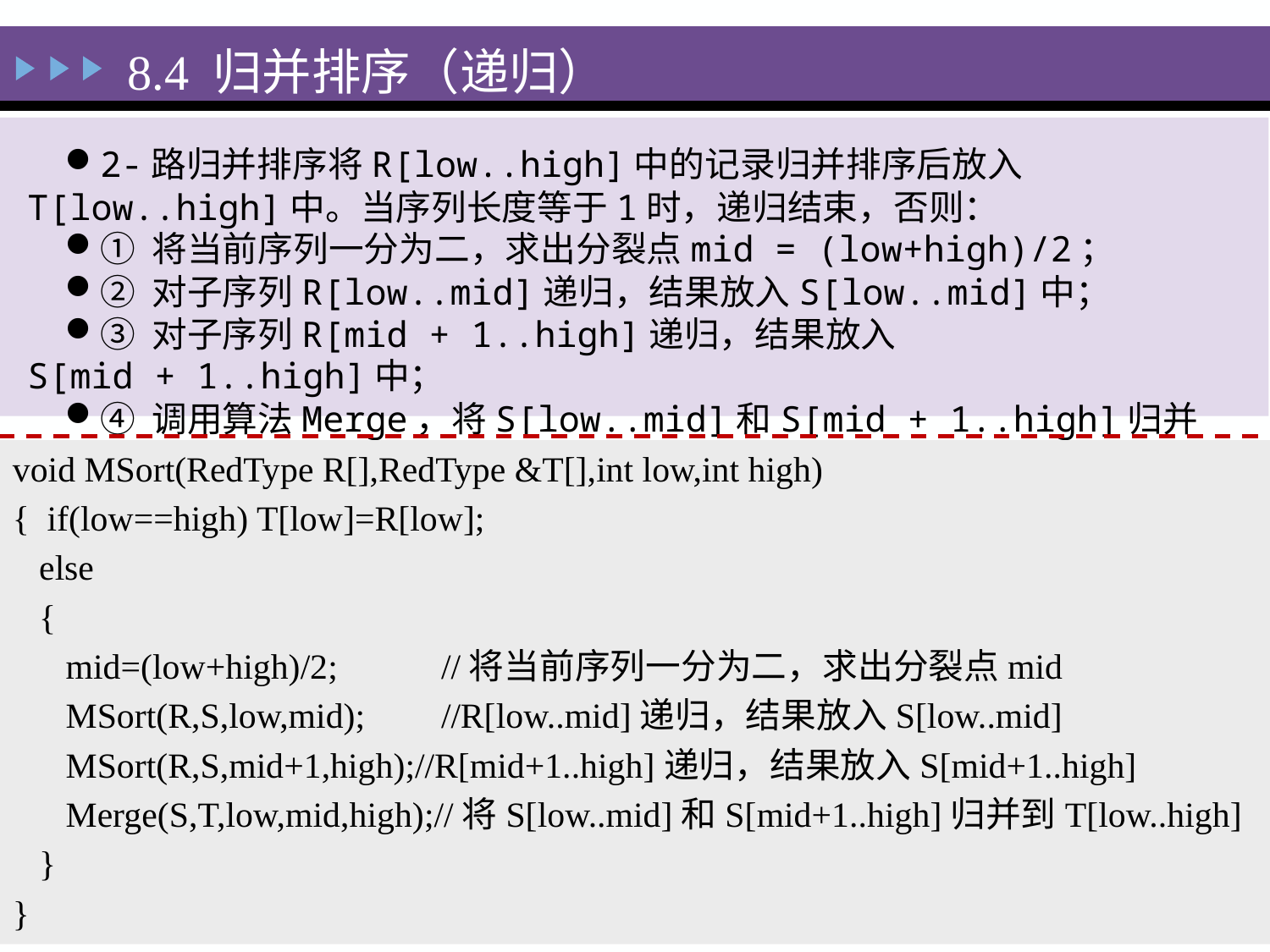

8.4 归并排序（递归）

2-路归并排序将R[low..high]中的记录归并排序后放入T[low..high]中。当序列长度等于1时，递归结束，否则：
① 将当前序列一分为二，求出分裂点mid = (low+high)/2；
② 对子序列R[low..mid]递归，结果放入S[low..mid]中；
③ 对子序列R[mid + 1..high]递归，结果放入S[mid + 1..high]中；
④ 调用算法Merge，将S[low..mid]和S[mid + 1..high]归并T[low..high]。
void MSort(RedType R[],RedType &T[],int low,int high)
{  if(low==high) T[low]=R[low];
   else
   {
      mid=(low+high)/2;    	//将当前序列一分为二，求出分裂点mid
      MSort(R,S,low,mid);  	//R[low..mid]递归，结果放入S[low..mid]
      MSort(R,S,mid+1,high);//R[mid+1..high]递归，结果放入S[mid+1..high]
      Merge(S,T,low,mid,high);//将S[low..mid]和S[mid+1..high]归并到T[low..high]
   }
}